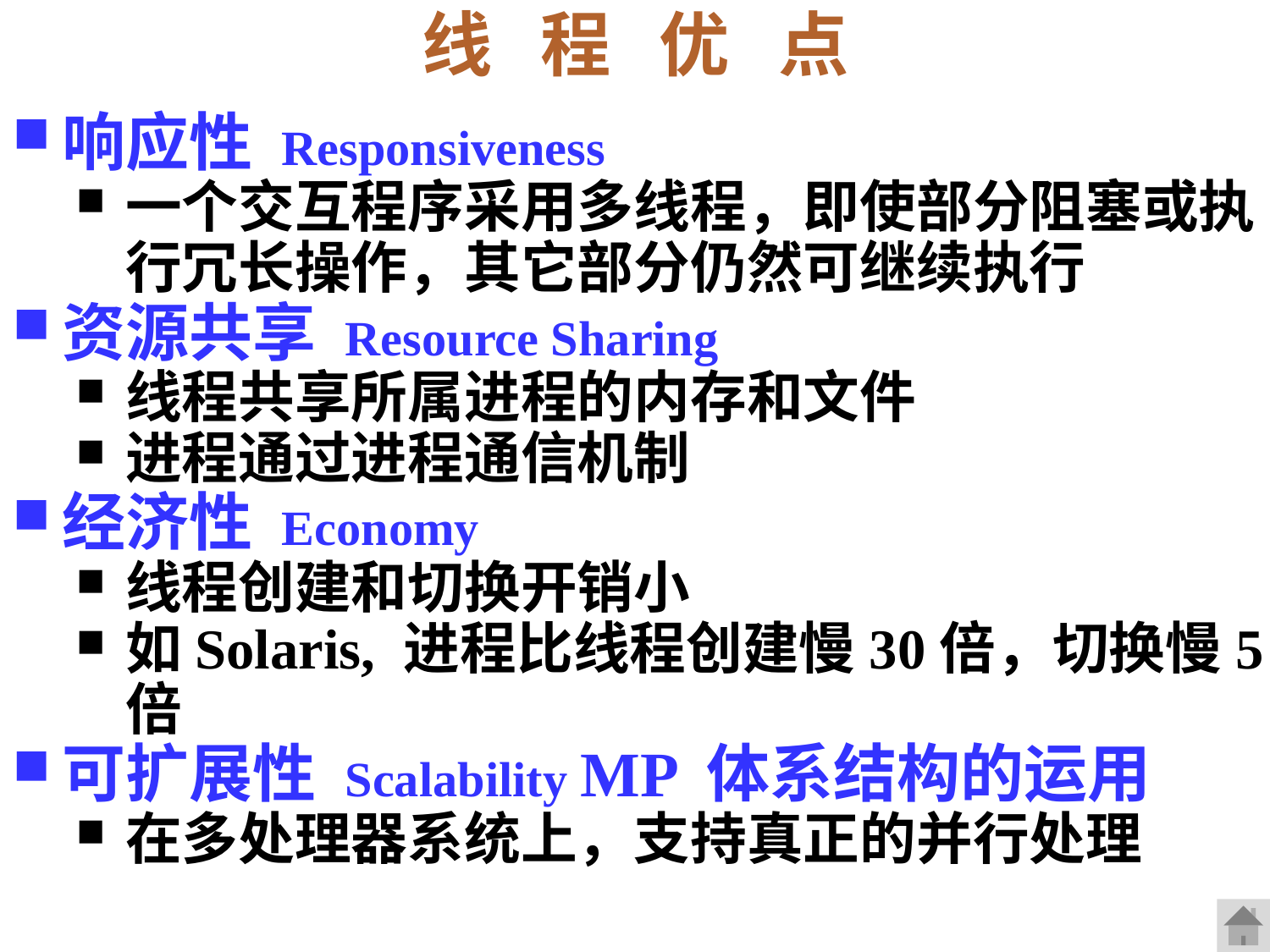

线   程   优   点
响应性 Responsiveness
一个交互程序采用多线程，即使部分阻塞或执行冗长操作，其它部分仍然可继续执行
资源共享 Resource Sharing
线程共享所属进程的内存和文件
进程通过进程通信机制
经济性 Economy
线程创建和切换开销小
如Solaris, 进程比线程创建慢30倍，切换慢5倍
可扩展性 Scalability MP 体系结构的运用
在多处理器系统上，支持真正的并行处理alability

2021/9/29

第 9 页